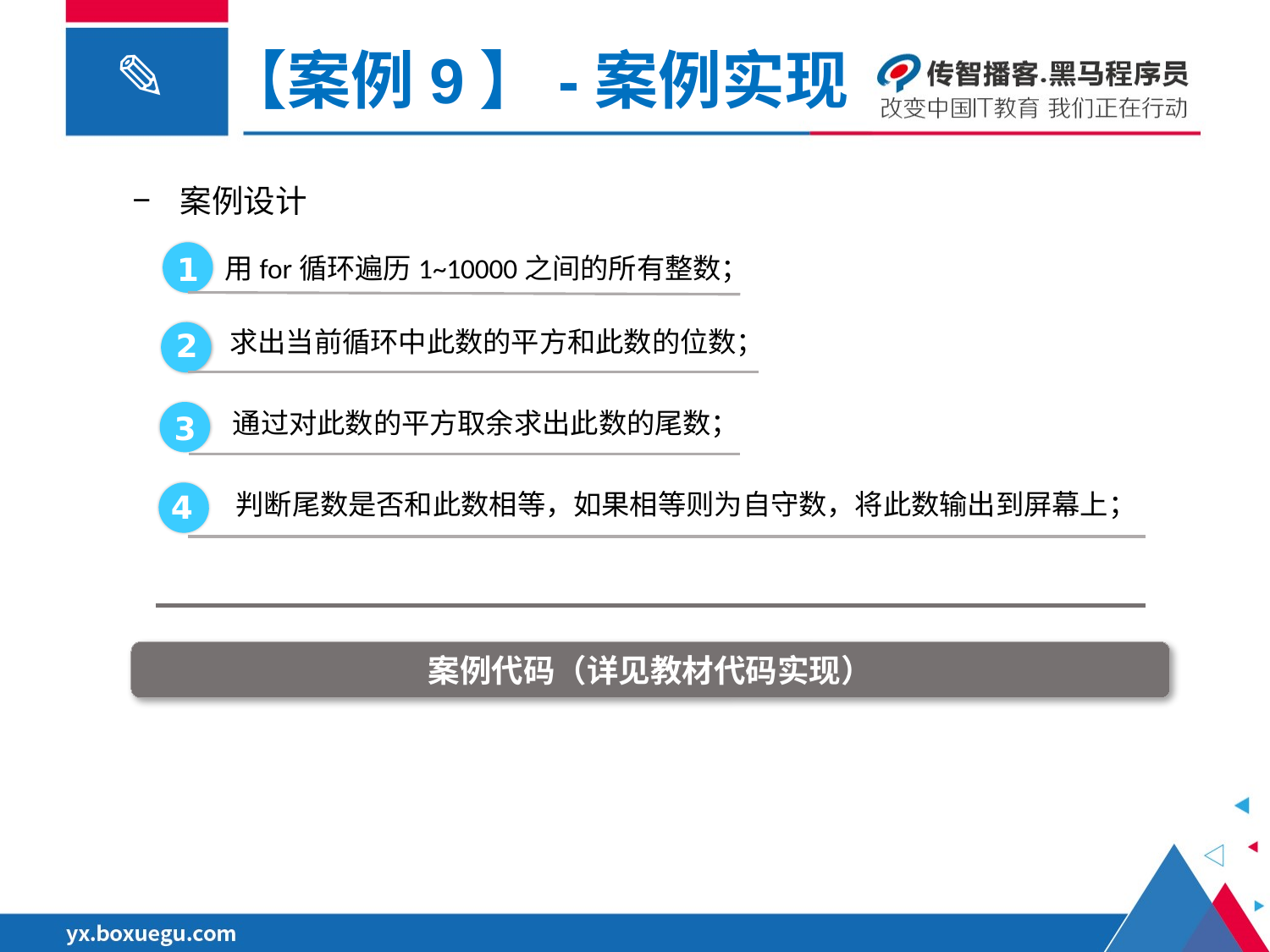

【案例9】-案例实现
案例设计
用for循环遍历1~10000之间的所有整数；

1
求出当前循环中此数的平方和此数的位数；
2

通过对此数的平方取余求出此数的尾数；

3
判断尾数是否和此数相等，如果相等则为自守数，将此数输出到屏幕上；
4

案例代码（详见教材代码实现）